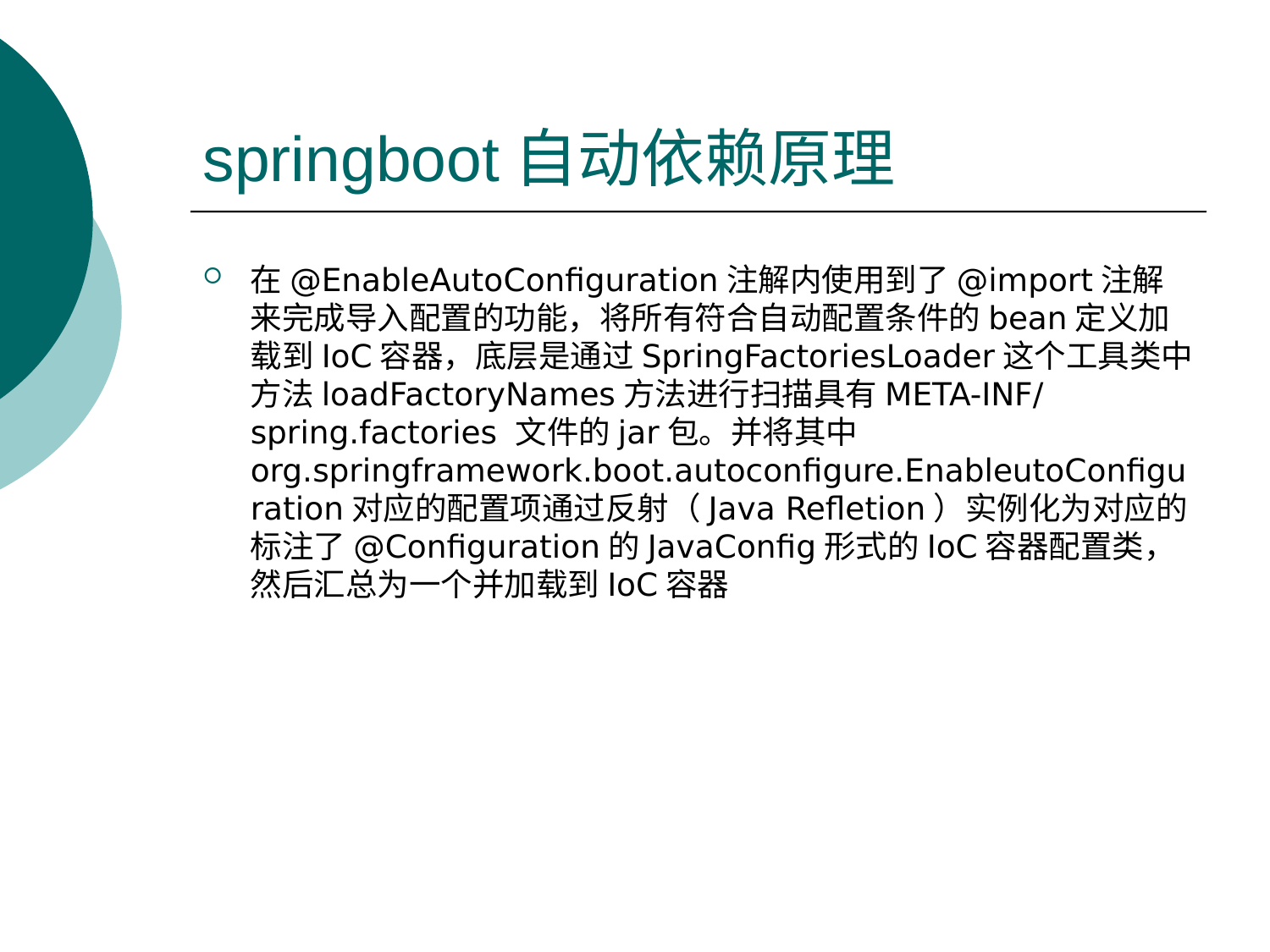

# springboot自动依赖原理
在@EnableAutoConfiguration注解内使用到了@import注解来完成导入配置的功能，将所有符合自动配置条件的bean定义加载到IoC容器，底层是通过SpringFactoriesLoader这个工具类中方法loadFactoryNames方法进行扫描具有META-INF/ spring.factories 文件的jar包。并将其中org.springframework.boot.autoconfigure.EnableutoConfiguration对应的配置项通过反射（Java Refletion）实例化为对应的标注了@Configuration的JavaConfig形式的IoC容器配置类，然后汇总为一个并加载到IoC容器